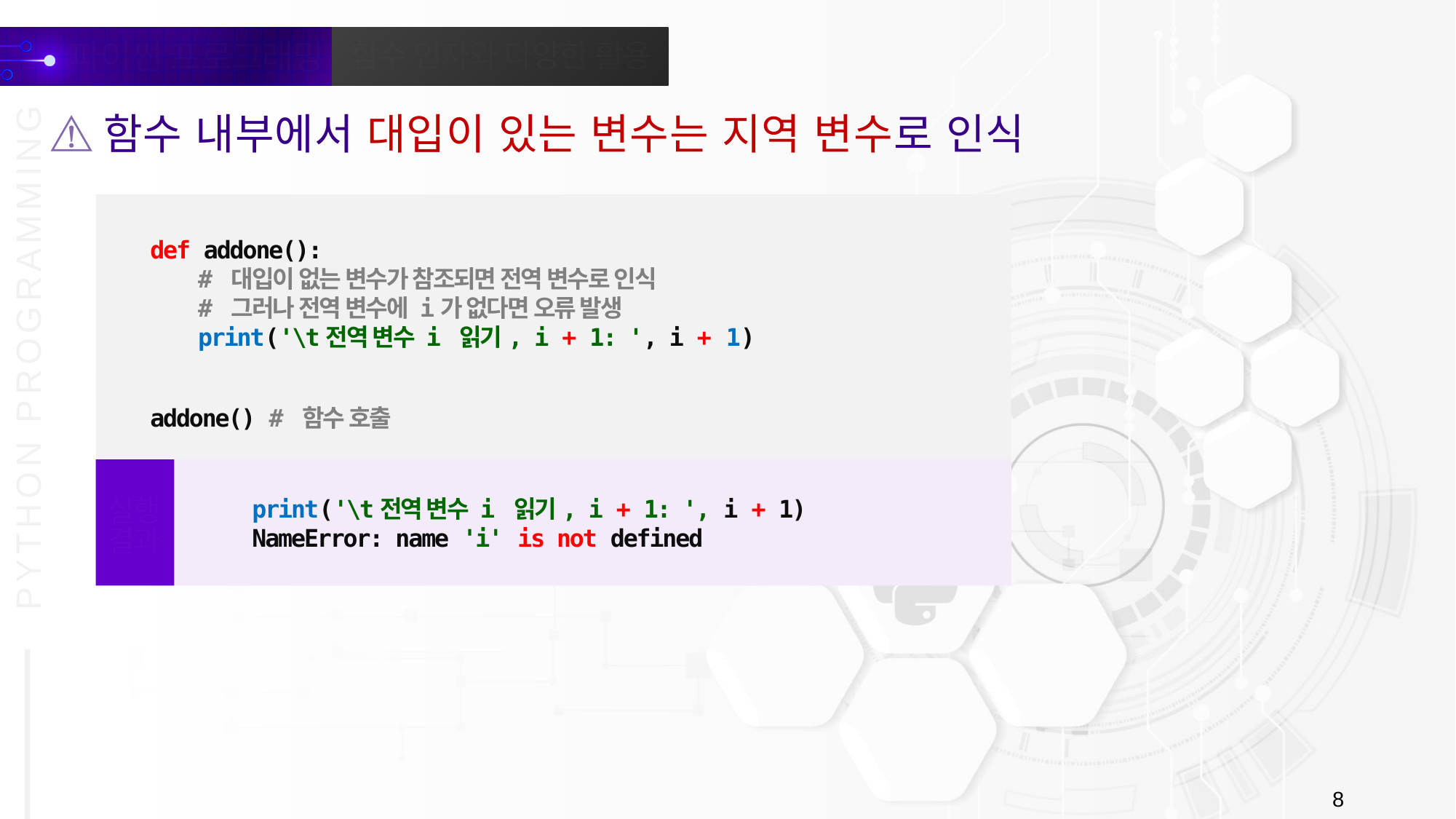

함수 내부에서 대입이 있는 변수는 지역 변수로 인식
def addone():
# 대입이 없는 변수가 참조되면 전역 변수로 인식
# 그러나 전역 변수에 i가 없다면 오류 발생
print('\t전역 변수 i 읽기, i + 1: ', i + 1)
addone() # 함수 호출

print('\t전역 변수 i 읽기, i + 1: ', i + 1)
NameError: name 'i' is not defined
실행
결과
8